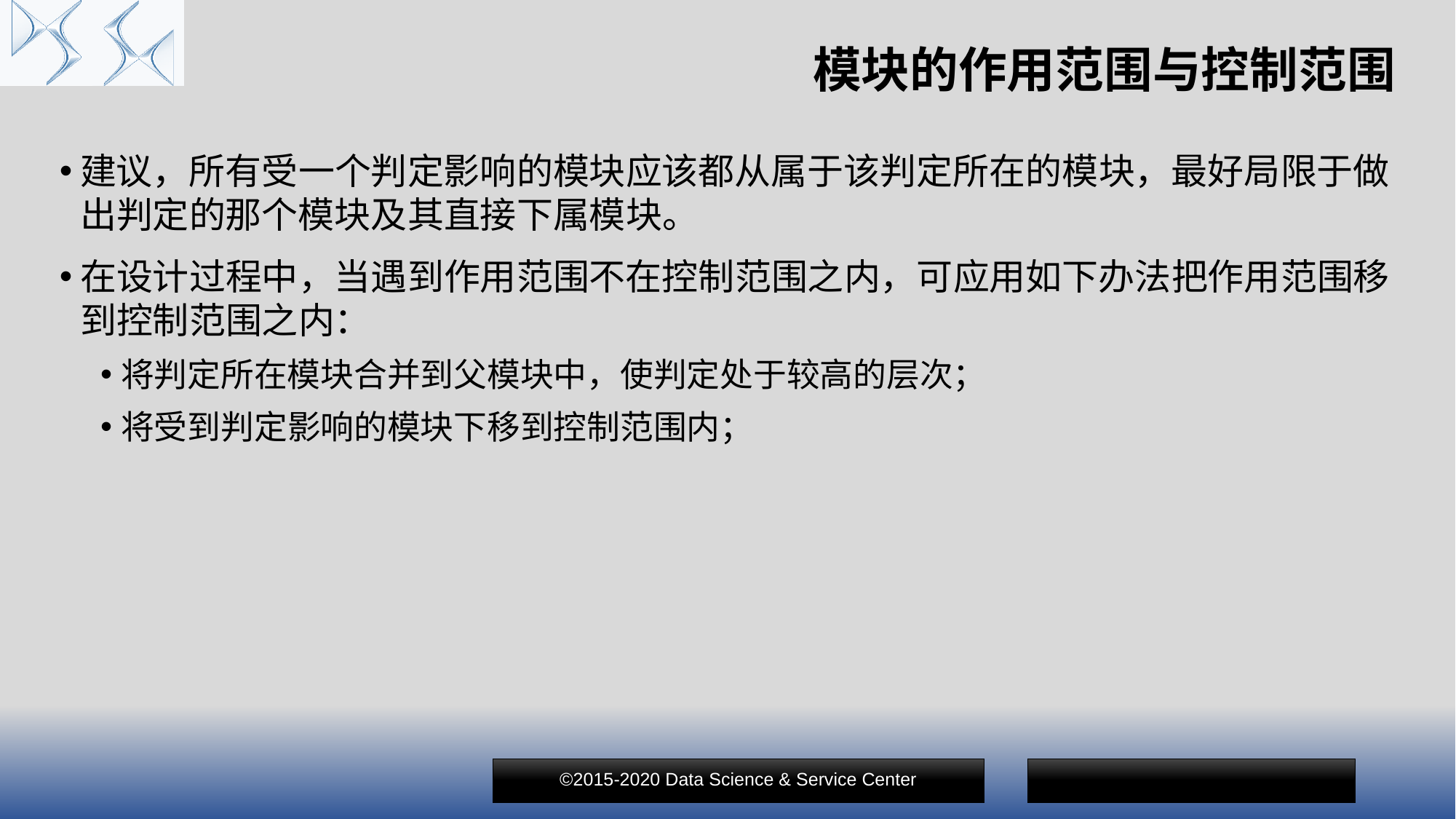

# 模块的作用范围与控制范围
建议，所有受一个判定影响的模块应该都从属于该判定所在的模块，最好局限于做出判定的那个模块及其直接下属模块。
在设计过程中，当遇到作用范围不在控制范围之内，可应用如下办法把作用范围移到控制范围之内：
将判定所在模块合并到父模块中，使判定处于较高的层次；
将受到判定影响的模块下移到控制范围内；

©2015-2020 Data Science & Service Center
26